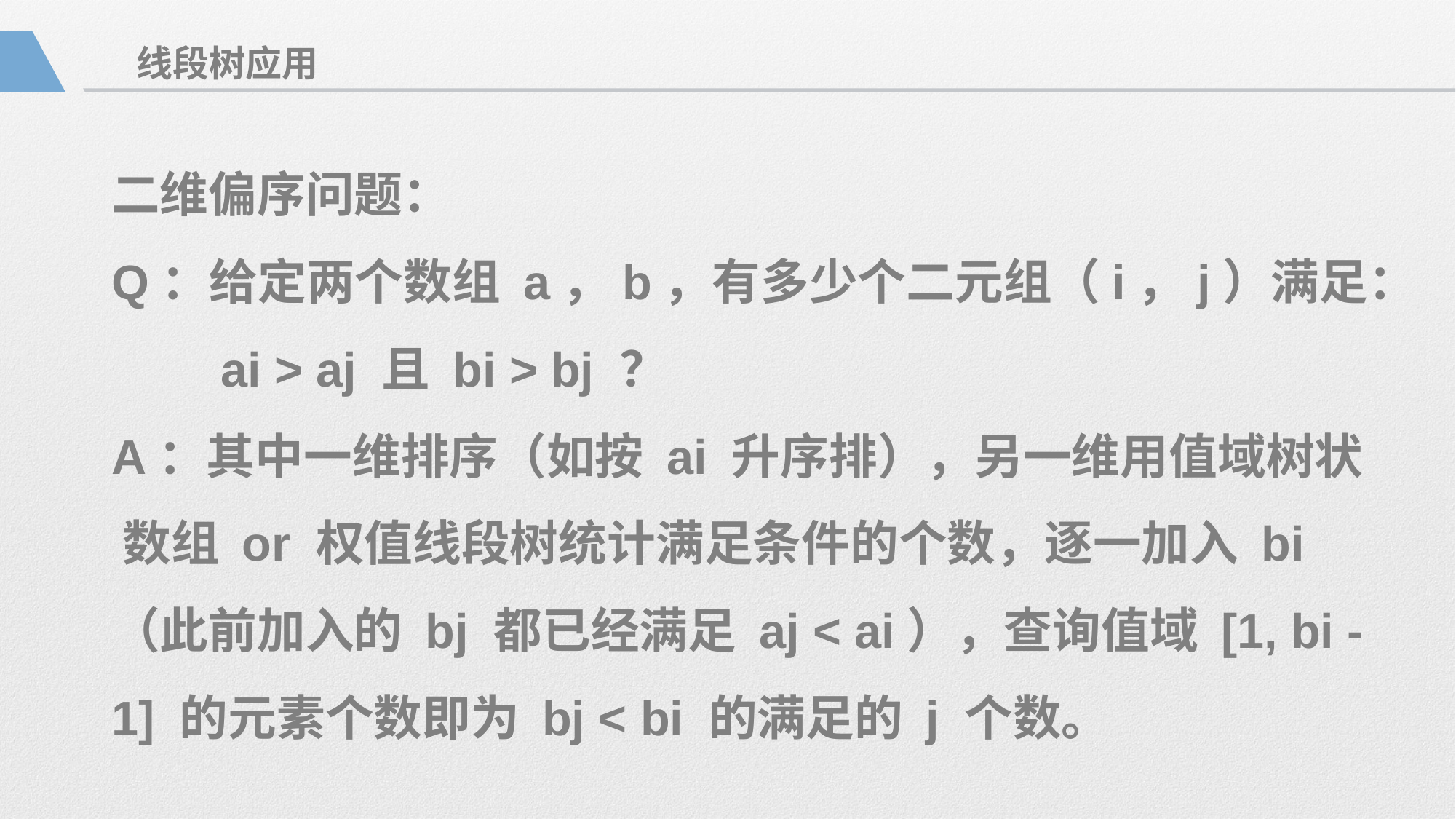

线段树应用
二维偏序问题：
Q：给定两个数组 a，b，有多少个二元组（i，j）满足：
	ai > aj 且 bi > bj ？
A：其中一维排序（如按 ai 升序排），另一维用值域树状     数组 or 权值线段树统计满足条件的个数，逐一加入 bi （此前加入的 bj 都已经满足 aj < ai），查询值域 [1, bi - 1] 的元素个数即为 bj < bi 的满足的 j 个数。